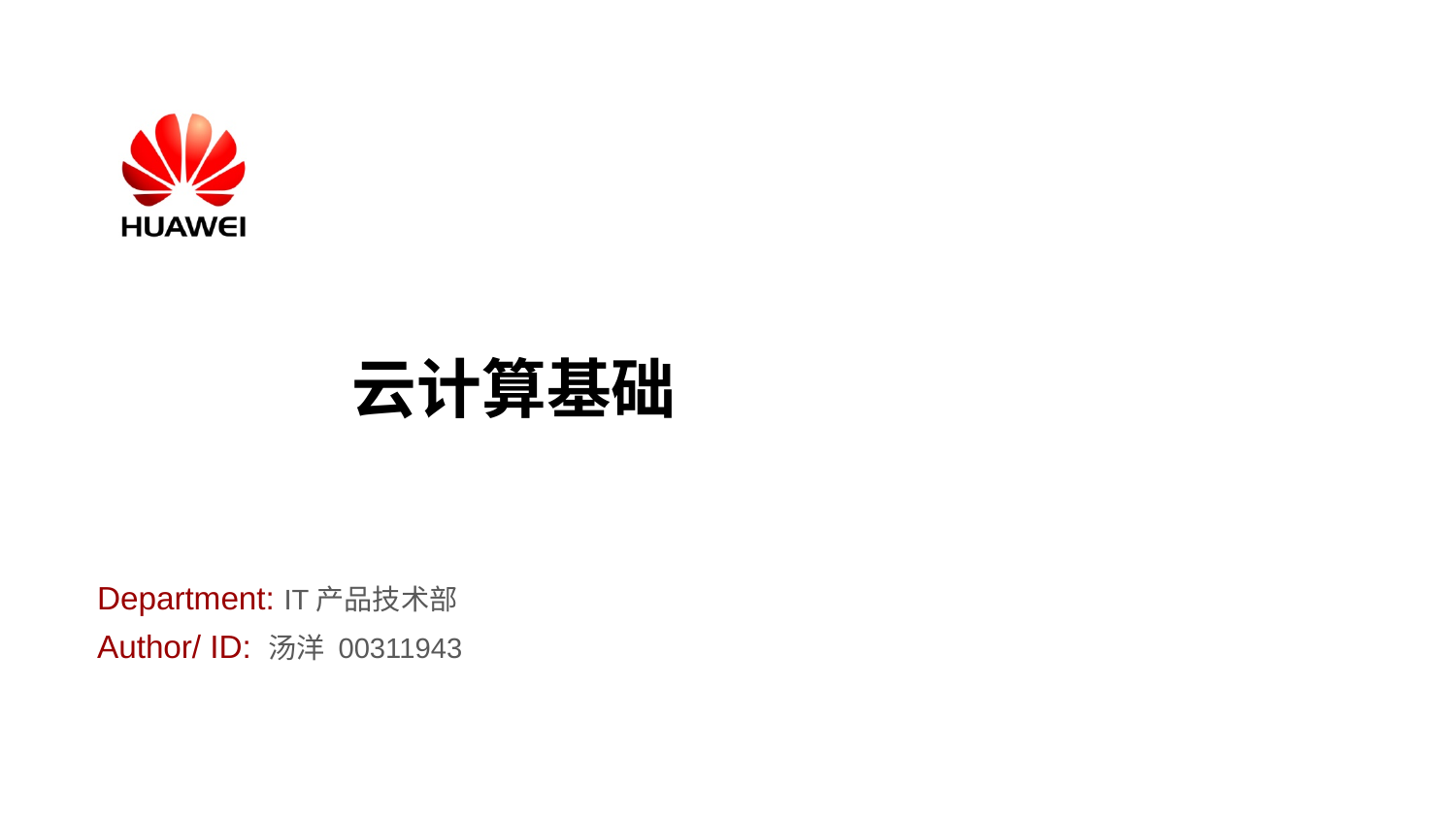

云计算基础
Department: IT产品技术部
Author/ ID: 汤洋 00311943